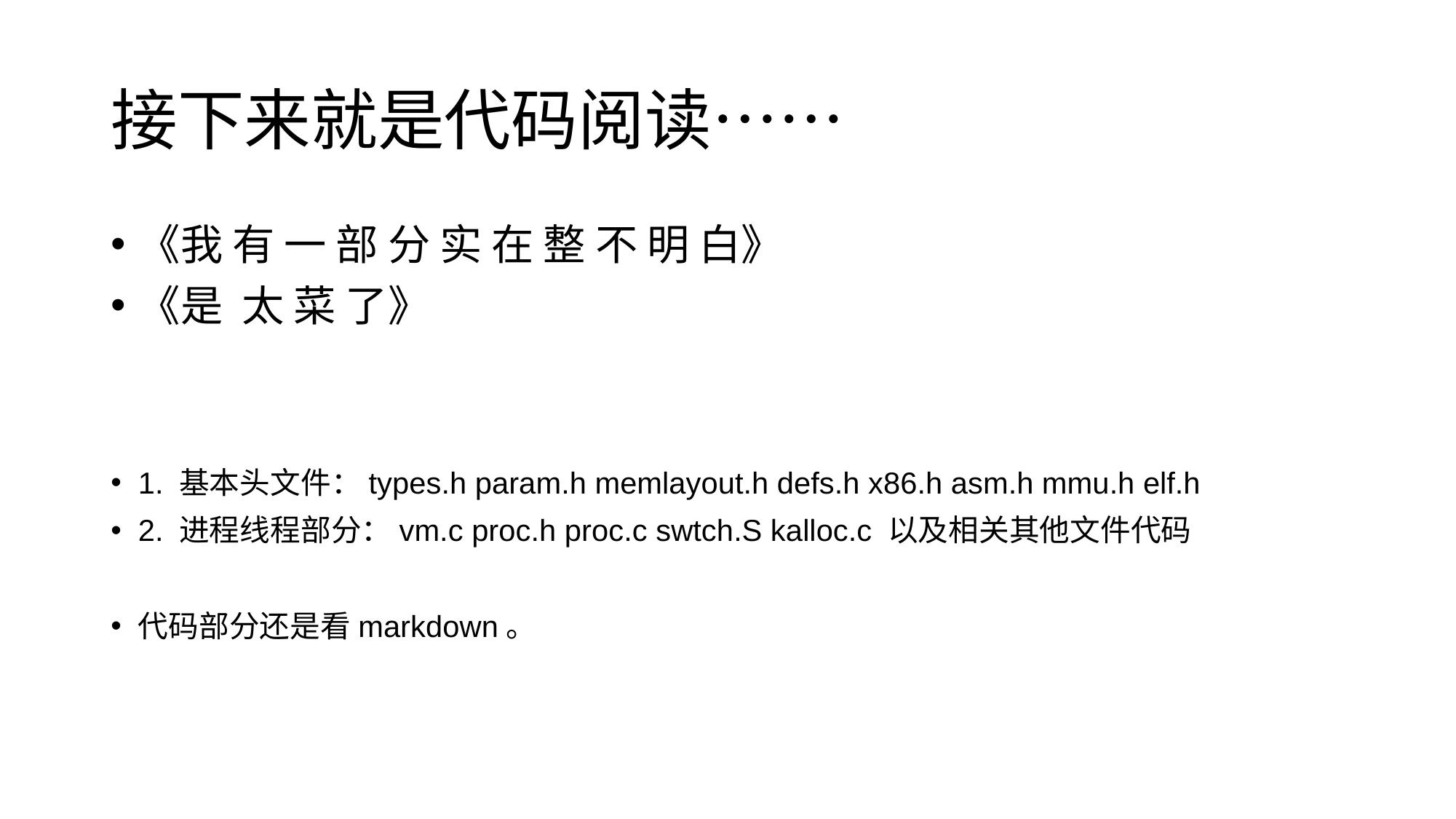

# 接下来就是代码阅读……
《我 有 一 部 分 实 在 整 不 明 白》
《是  太 菜 了》

1. 基本头文件：types.h param.h memlayout.h defs.h x86.h asm.h mmu.h elf.h
2. 进程线程部分：vm.c proc.h proc.c swtch.S kalloc.c 以及相关其他文件代码

代码部分还是看markdown。